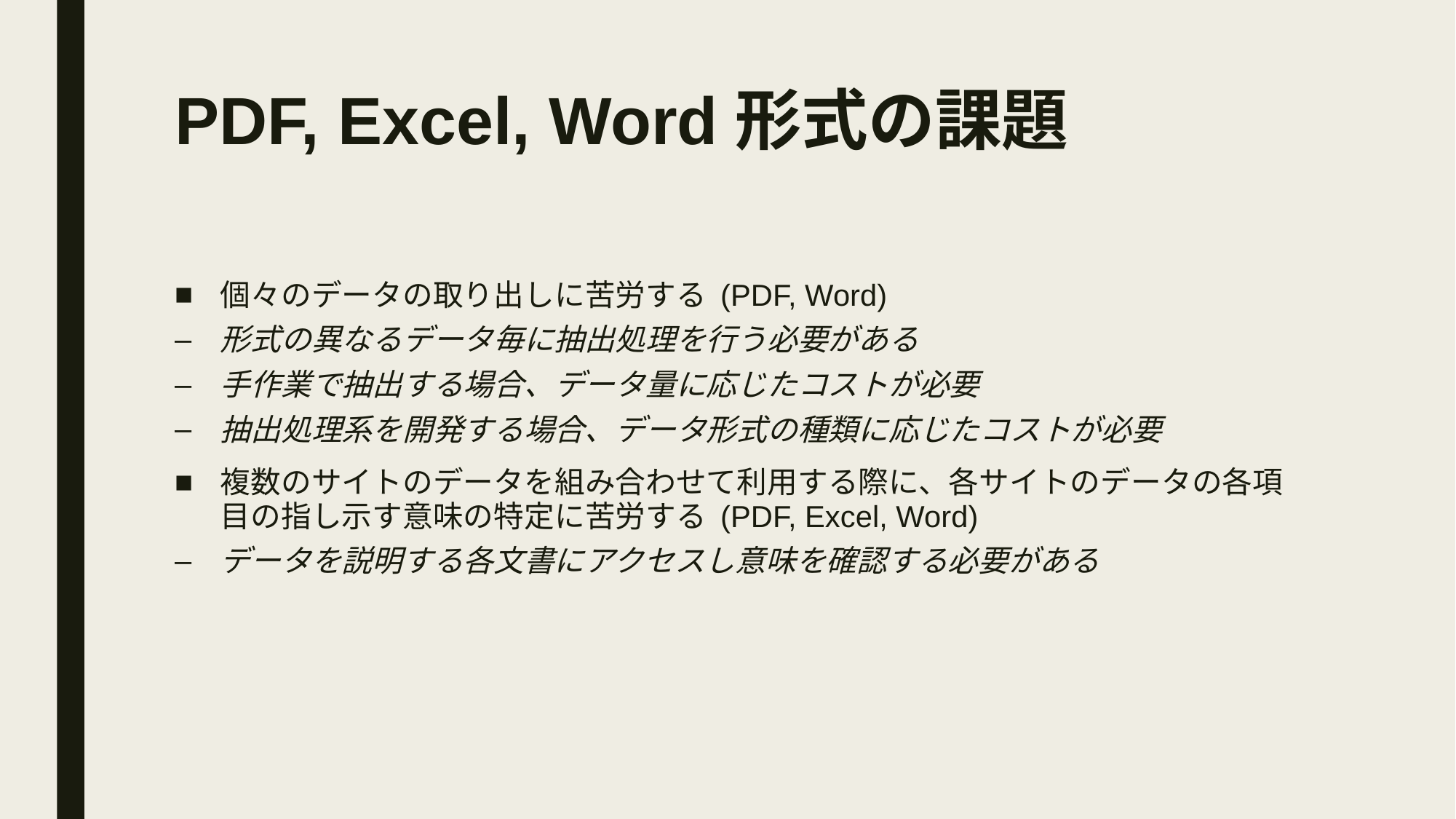

# PDF, Excel, Word形式の課題
個々のデータの取り出しに苦労する (PDF, Word)
形式の異なるデータ毎に抽出処理を行う必要がある
手作業で抽出する場合、データ量に応じたコストが必要
抽出処理系を開発する場合、データ形式の種類に応じたコストが必要
複数のサイトのデータを組み合わせて利用する際に、各サイトのデータの各項目の指し示す意味の特定に苦労する (PDF, Excel, Word)
データを説明する各文書にアクセスし意味を確認する必要がある